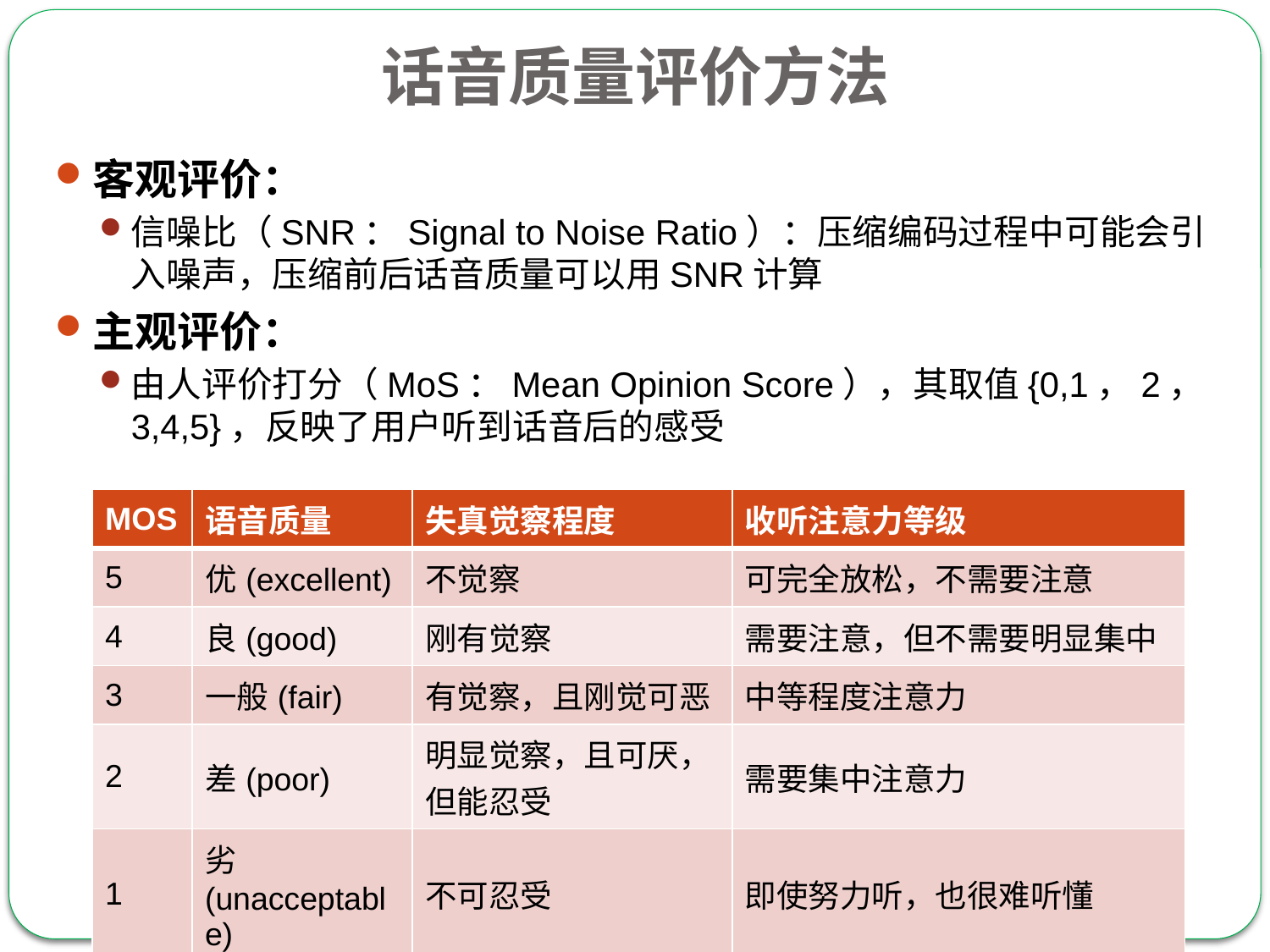

# 话音质量评价方法
客观评价：
信噪比（SNR：Signal to Noise Ratio）：压缩编码过程中可能会引入噪声，压缩前后话音质量可以用SNR计算
主观评价：
由人评价打分（MoS：Mean Opinion Score），其取值{0,1，2，3,4,5}，反映了用户听到话音后的感受
| MOS | 语音质量 | 失真觉察程度 | 收听注意力等级 |
| --- | --- | --- | --- |
| 5 | 优(excellent) | 不觉察 | 可完全放松，不需要注意 |
| 4 | 良(good) | 刚有觉察 | 需要注意，但不需要明显集中 |
| 3 | 一般(fair) | 有觉察，且刚觉可恶 | 中等程度注意力 |
| 2 | 差(poor) | 明显觉察，且可厌，但能忍受 | 需要集中注意力 |
| 1 | 劣(unacceptable) | 不可忍受 | 即使努力听，也很难听懂 |